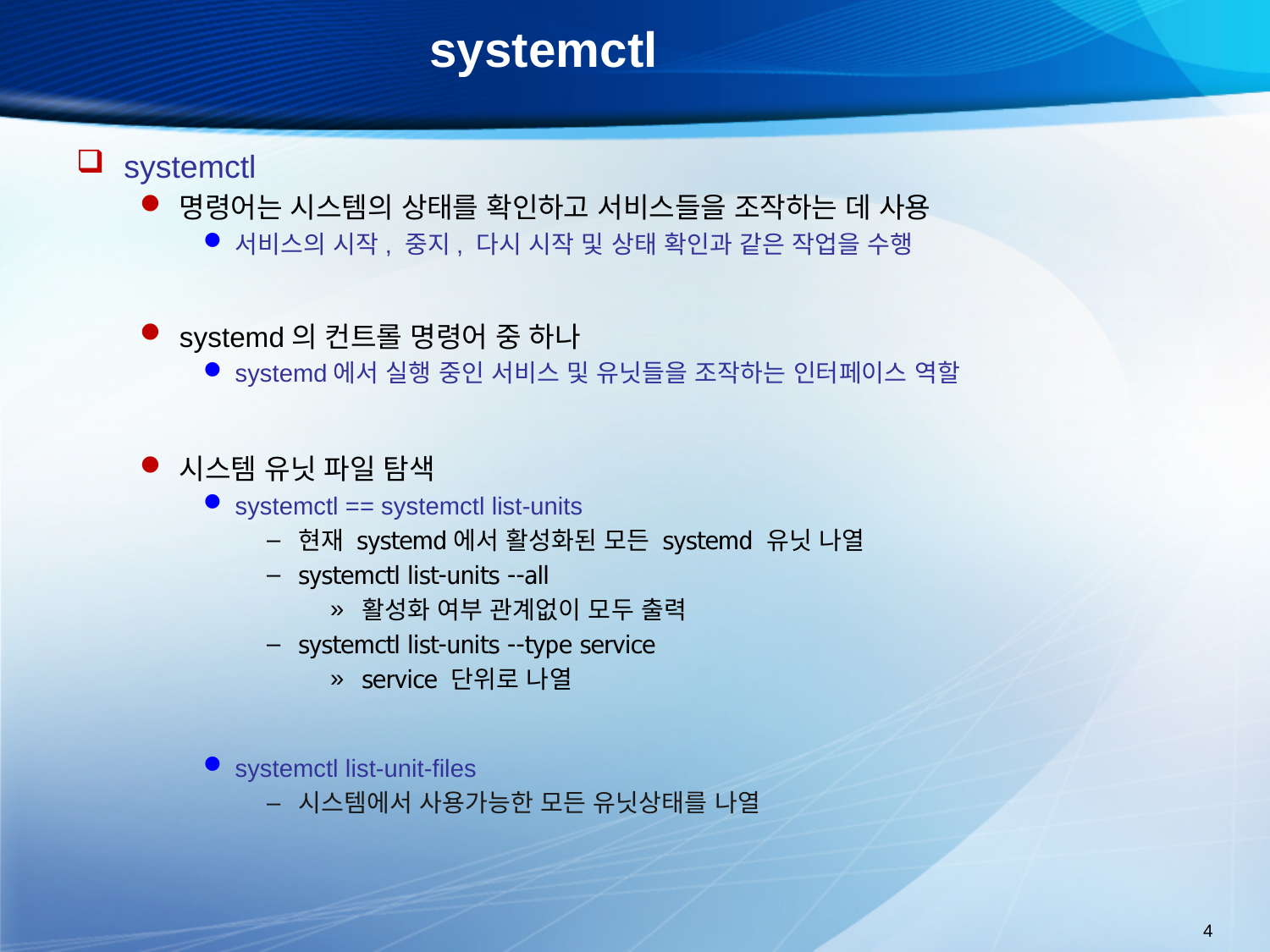

# systemctl
systemctl
명령어는 시스템의 상태를 확인하고 서비스들을 조작하는 데 사용
서비스의 시작, 중지, 다시 시작 및 상태 확인과 같은 작업을 수행

systemd의 컨트롤 명령어 중 하나
systemd에서 실행 중인 서비스 및 유닛들을 조작하는 인터페이스 역할

시스템 유닛 파일 탐색
systemctl == systemctl list-units
현재 systemd에서 활성화된 모든 systemd 유닛 나열
systemctl list-units --all
활성화 여부 관계없이 모두 출력
systemctl list-units --type service
service 단위로 나열

systemctl list-unit-files
시스템에서 사용가능한 모든 유닛상태를 나열